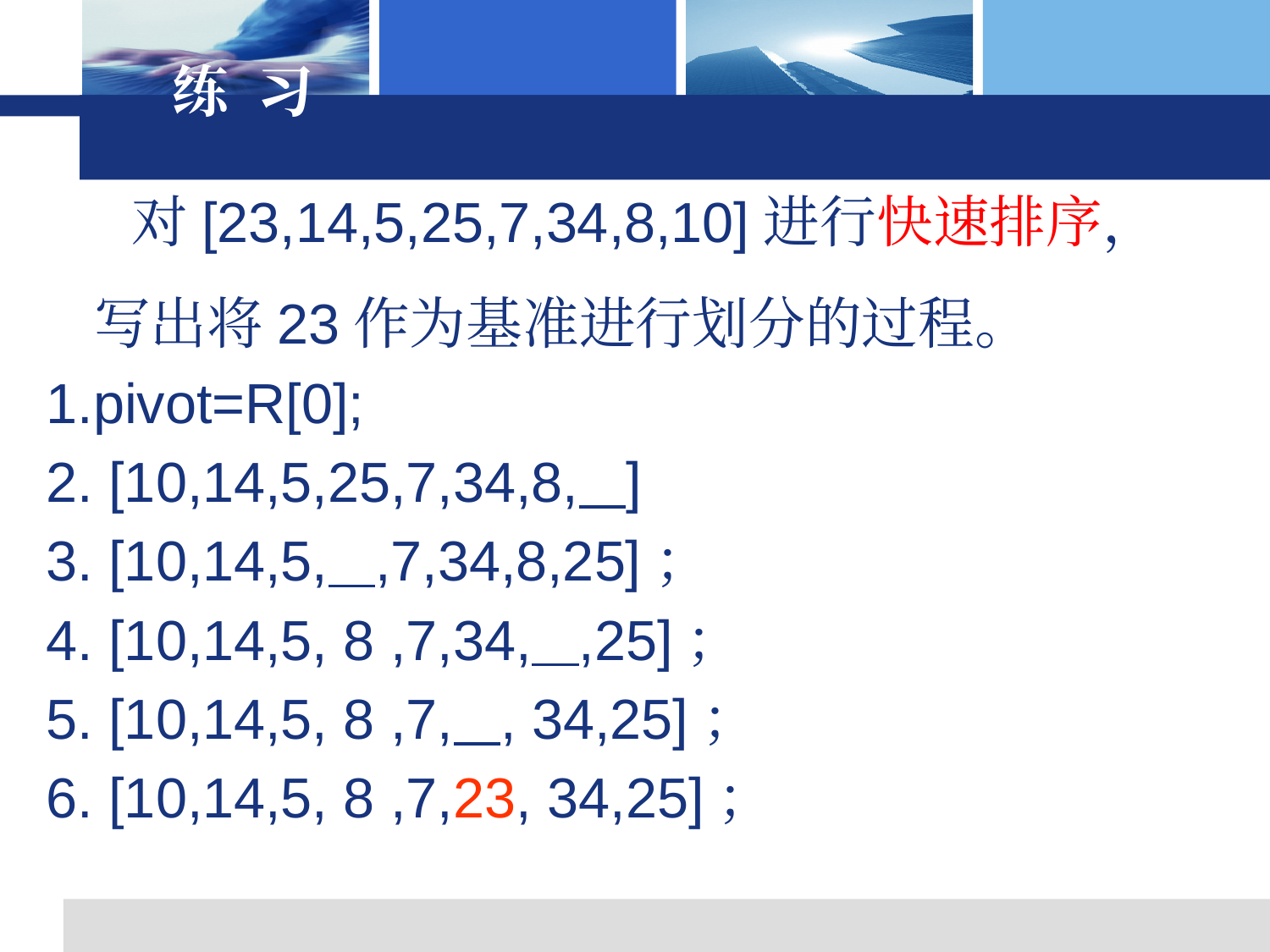

# 练  习
     对[23,14,5,25,7,34,8,10]进行快速排序，写出将23作为基准进行划分的过程。
1.pivot=R[0];
2. [10,14,5,25,7,34,8,   ]
3. [10,14,5,   ,7,34,8,25]；
4. [10,14,5, 8 ,7,34,   ,25]；
5. [10,14,5, 8 ,7,   , 34,25]；
6. [10,14,5, 8 ,7,23, 34,25]；